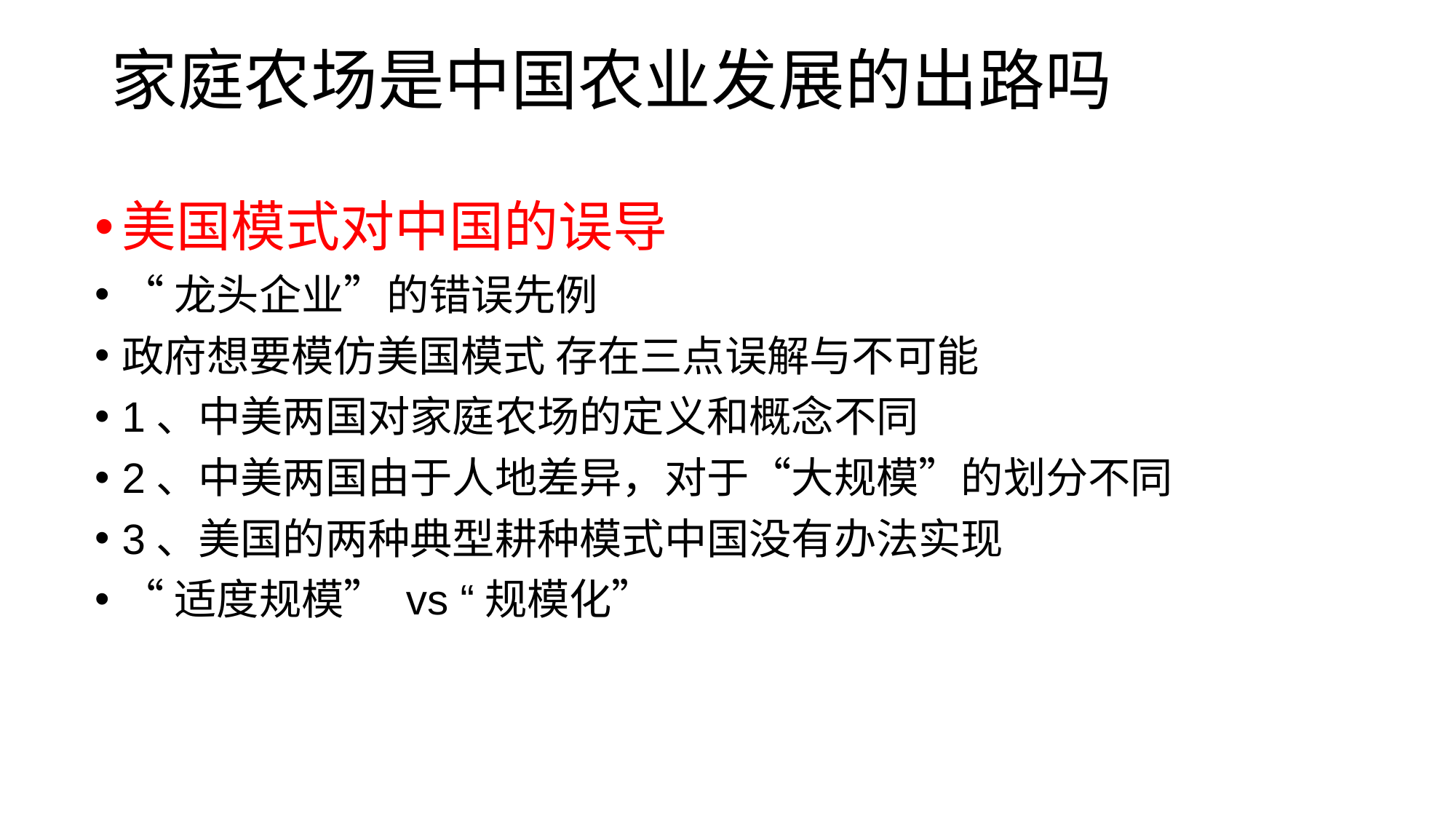

# 家庭农场是中国农业发展的出路吗
美国模式对中国的误导
“龙头企业”的错误先例
政府想要模仿美国模式 存在三点误解与不可能
1、中美两国对家庭农场的定义和概念不同
2、中美两国由于人地差异，对于“大规模”的划分不同
3、美国的两种典型耕种模式中国没有办法实现
“适度规模” vs “规模化”